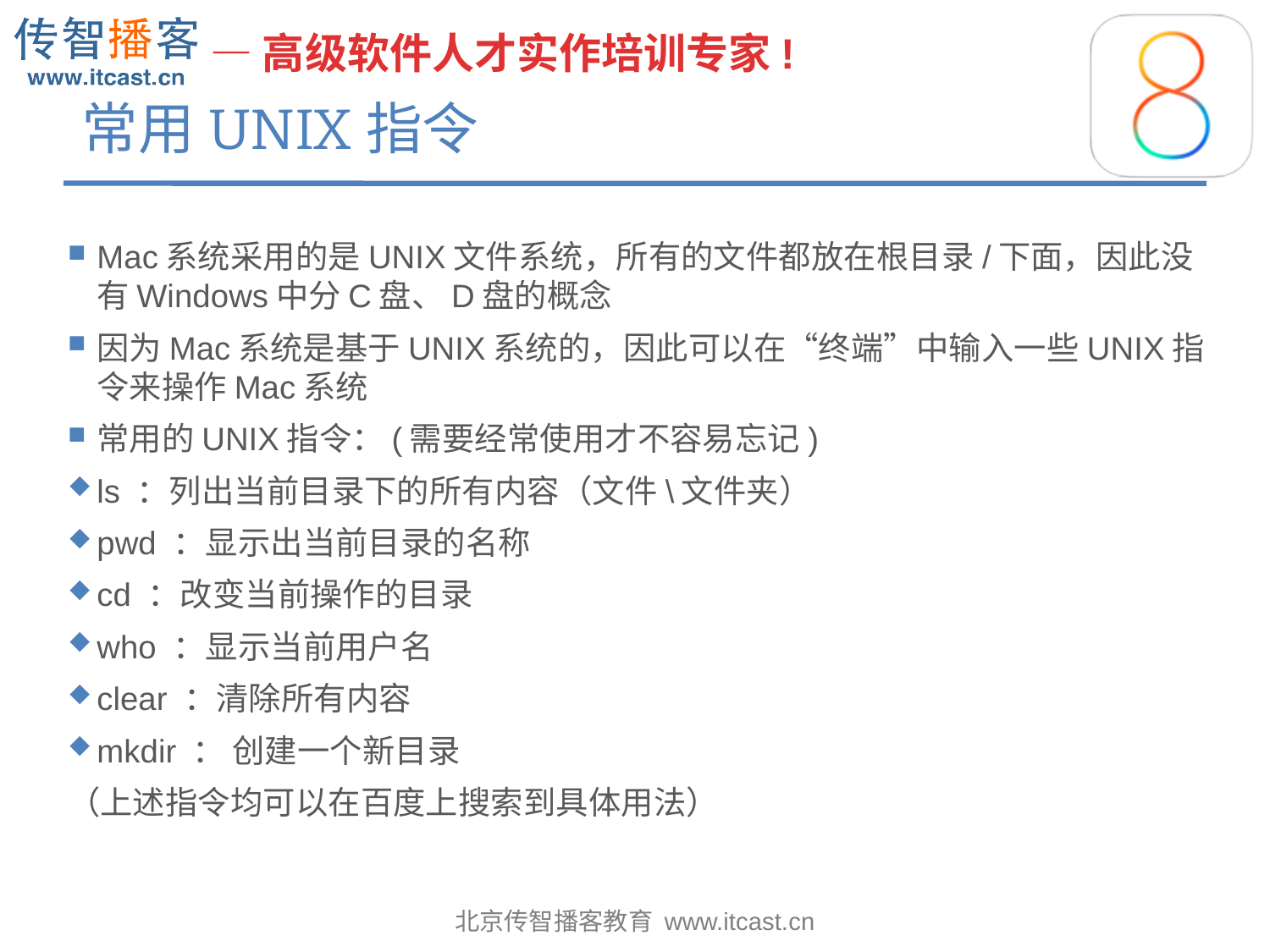

# 常用UNIX指令
Mac系统采用的是UNIX文件系统，所有的文件都放在根目录/下面，因此没有Windows中分C盘、D盘的概念
因为Mac系统是基于UNIX系统的，因此可以在“终端”中输入一些UNIX指令来操作Mac系统
常用的UNIX指令：(需要经常使用才不容易忘记)
ls ：列出当前目录下的所有内容（文件\文件夹）
pwd ：显示出当前目录的名称
cd ：改变当前操作的目录
who ：显示当前用户名
clear ：清除所有内容
mkdir ： 创建一个新目录
（上述指令均可以在百度上搜索到具体用法）